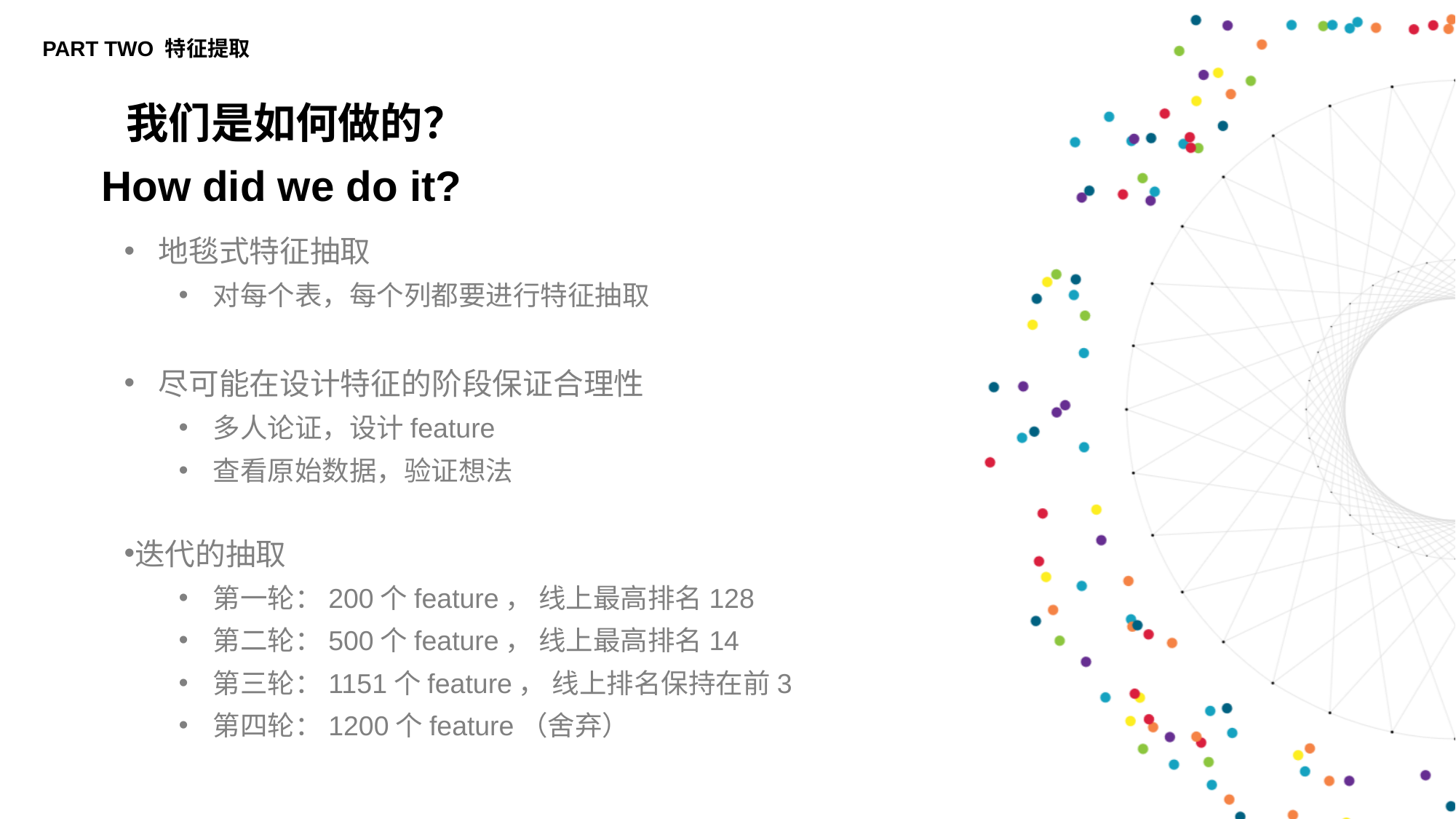

PART TWO 特征提取
我们是如何做的？
How did we do it?
地毯式特征抽取
对每个表，每个列都要进行特征抽取

尽可能在设计特征的阶段保证合理性
多人论证，设计feature
查看原始数据，验证想法

迭代的抽取
第一轮：200个feature， 线上最高排名128
第二轮：500个feature， 线上最高排名14
第三轮：1151个feature， 线上排名保持在前3
第四轮：1200个feature（舍弃）